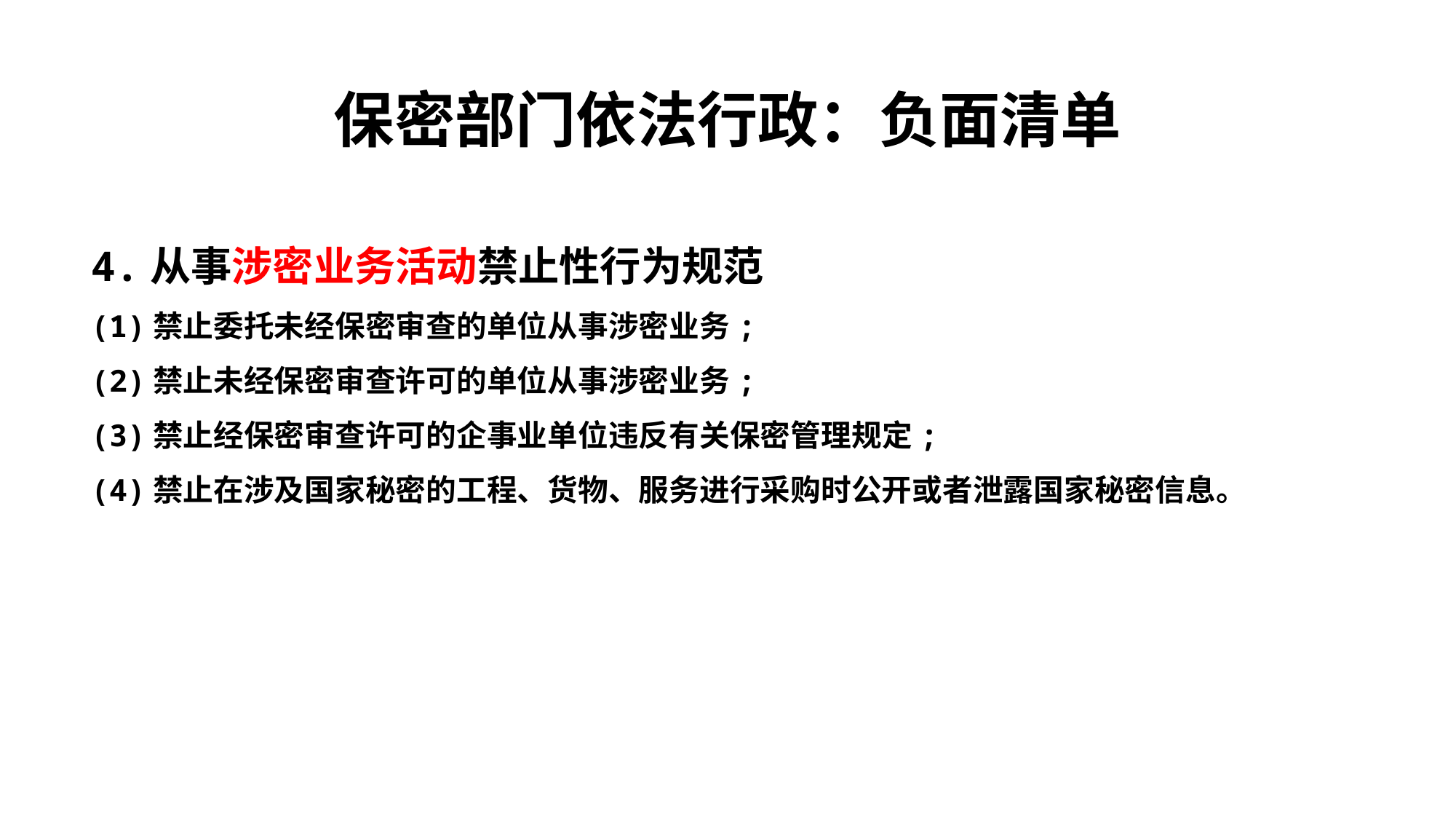

# 保密部门依法行政：负面清单
4.从事涉密业务活动禁止性行为规范
(1)禁止委托未经保密审查的单位从事涉密业务;
(2)禁止未经保密审查许可的单位从事涉密业务;
(3)禁止经保密审查许可的企事业单位违反有关保密管理规定;
(4)禁止在涉及国家秘密的工程、货物、服务进行采购时公开或者泄露国家秘密信息。